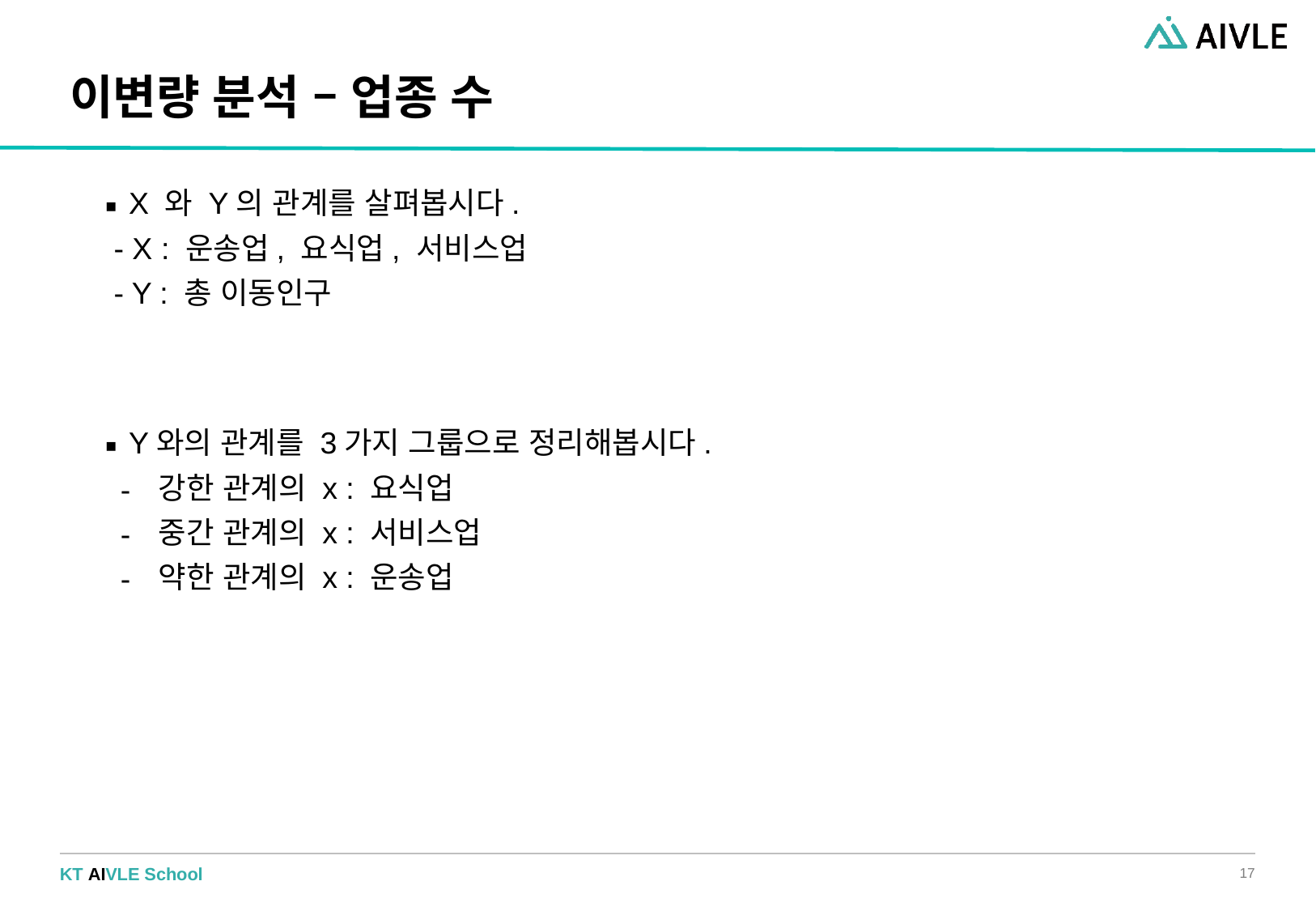

# 이변량 분석 – 업종 수
X 와 Y의 관계를 살펴봅시다.
 - X : 운송업, 요식업, 서비스업
 - Y : 총 이동인구

Y와의 관계를 3가지 그룹으로 정리해봅시다.
강한 관계의 x : 요식업
중간 관계의 x : 서비스업
약한 관계의 x : 운송업